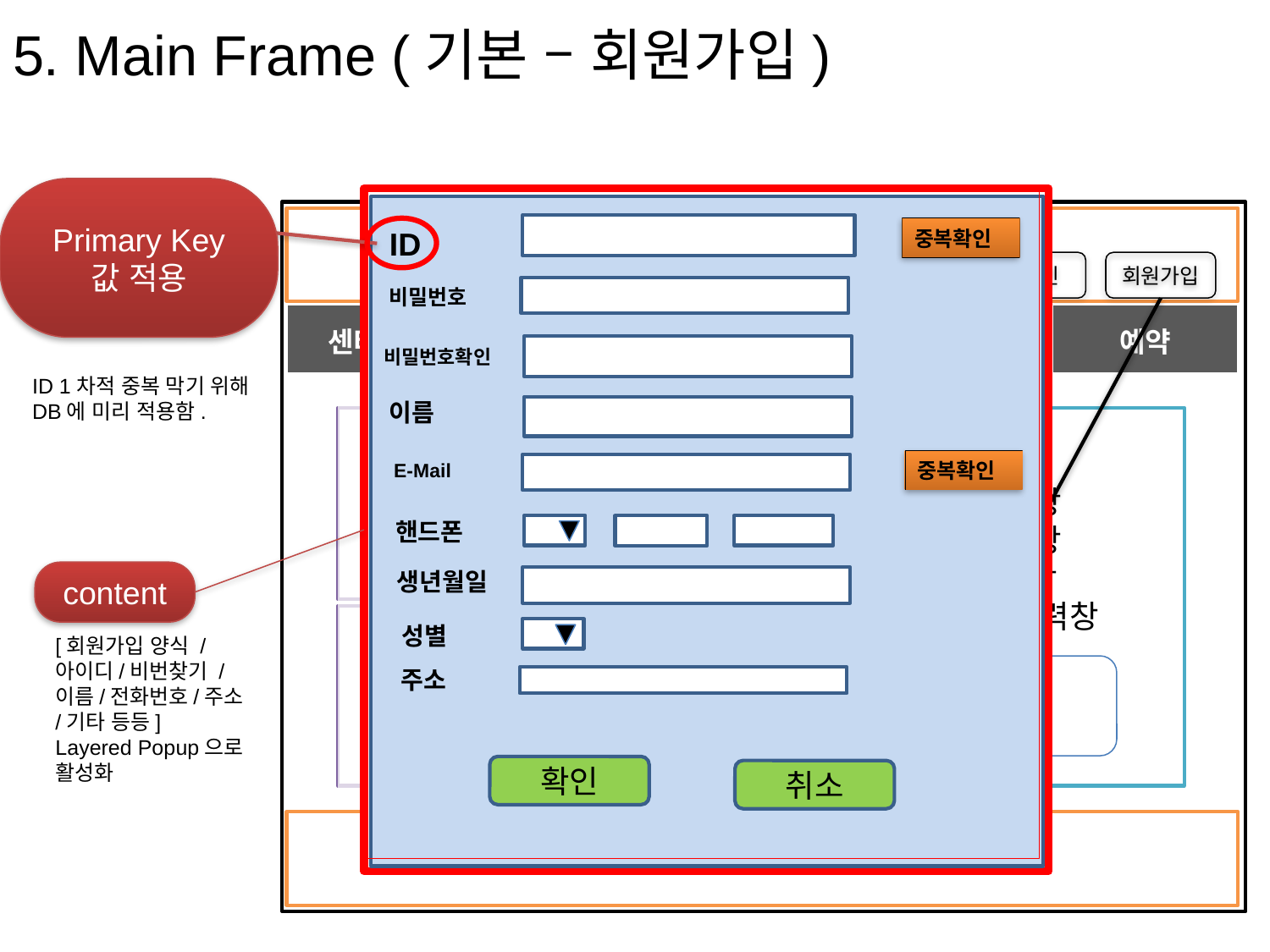

# 5. Main Frame (기본 – 회원가입)
Primary Key 값 적용

확인

(사이트명+배경 사진)

중복확인

ID
로그인
회원가입
비밀번호
| 센터소개 | 상담 | 검사 | 치료 | 예약 |
| --- | --- | --- | --- | --- |

비밀번호확인
ID 1차적 중복 막기 위해 DB에 미리 적용함.
이름

센터 및 상담자/치료자
간략하게 소개
날짜 입력 창
시간 입력 창
방식 입력창
개인/집단 입력창

예약
온라인 상담 게시판(일부)
중복확인
E-Mail

핸드폰

생년월일
content

성별

[회원가입 양식 /
아이디/비번찾기 /
이름/전화번호/주소
/기타 등등]
Layered Popup으로
활성화

주소

취소
팀명, 주소 및 번호